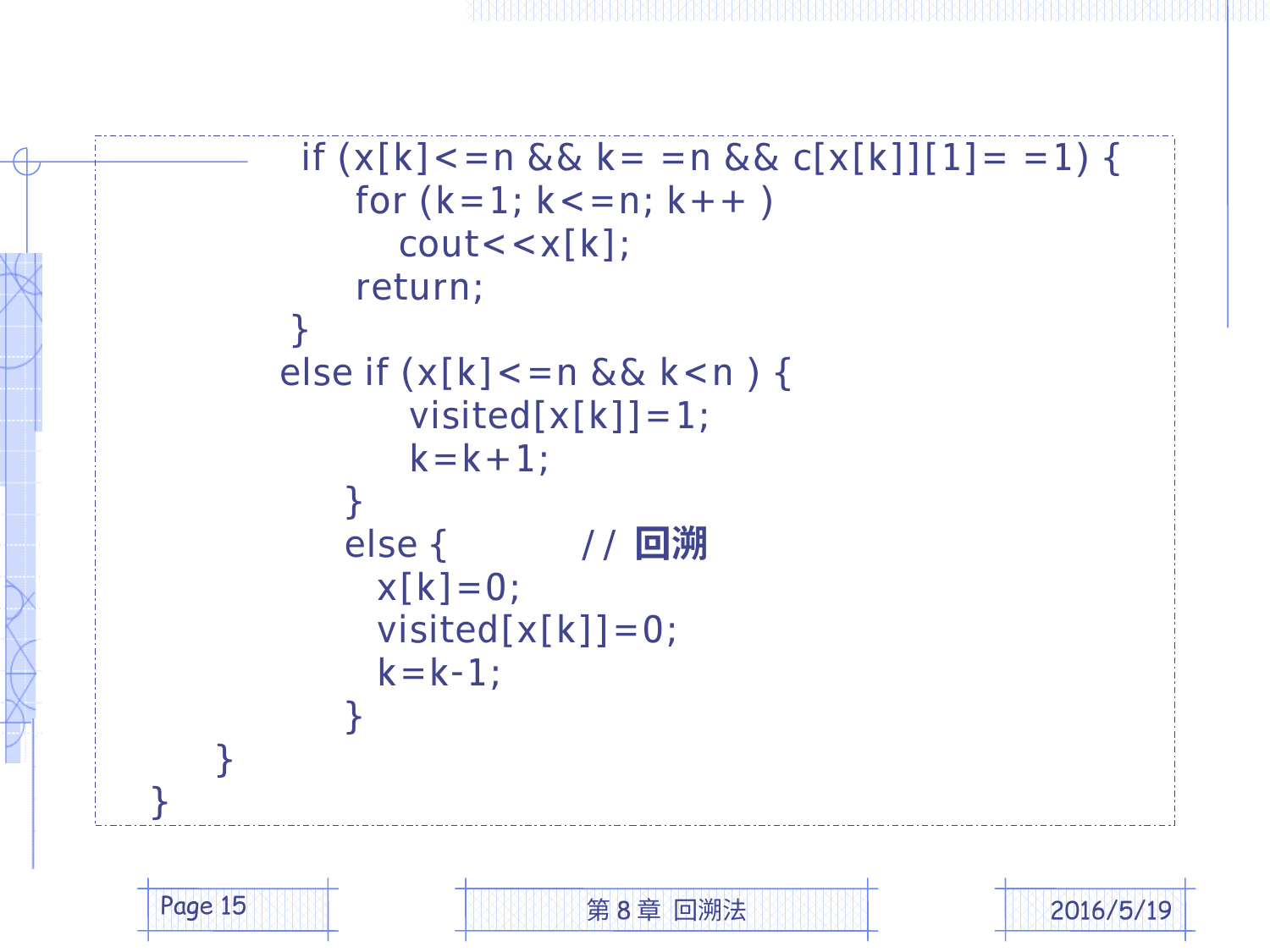

if (x[k]<=n && k= =n && c[x[k]][1]= =1) {
                       for (k=1; k<=n; k++ )
                           cout<<x[k];
                       return;
                 }
                else if (x[k]<=n && k<n ) {
                            visited[x[k]]=1;
                            k=k+1;
                      }
                      else {            //回溯
                         x[k]=0;
                         visited[x[k]]=0;
                         k=k-1;
                      }
          }
    }

Page 15
第8章  回溯法
2016/5/19